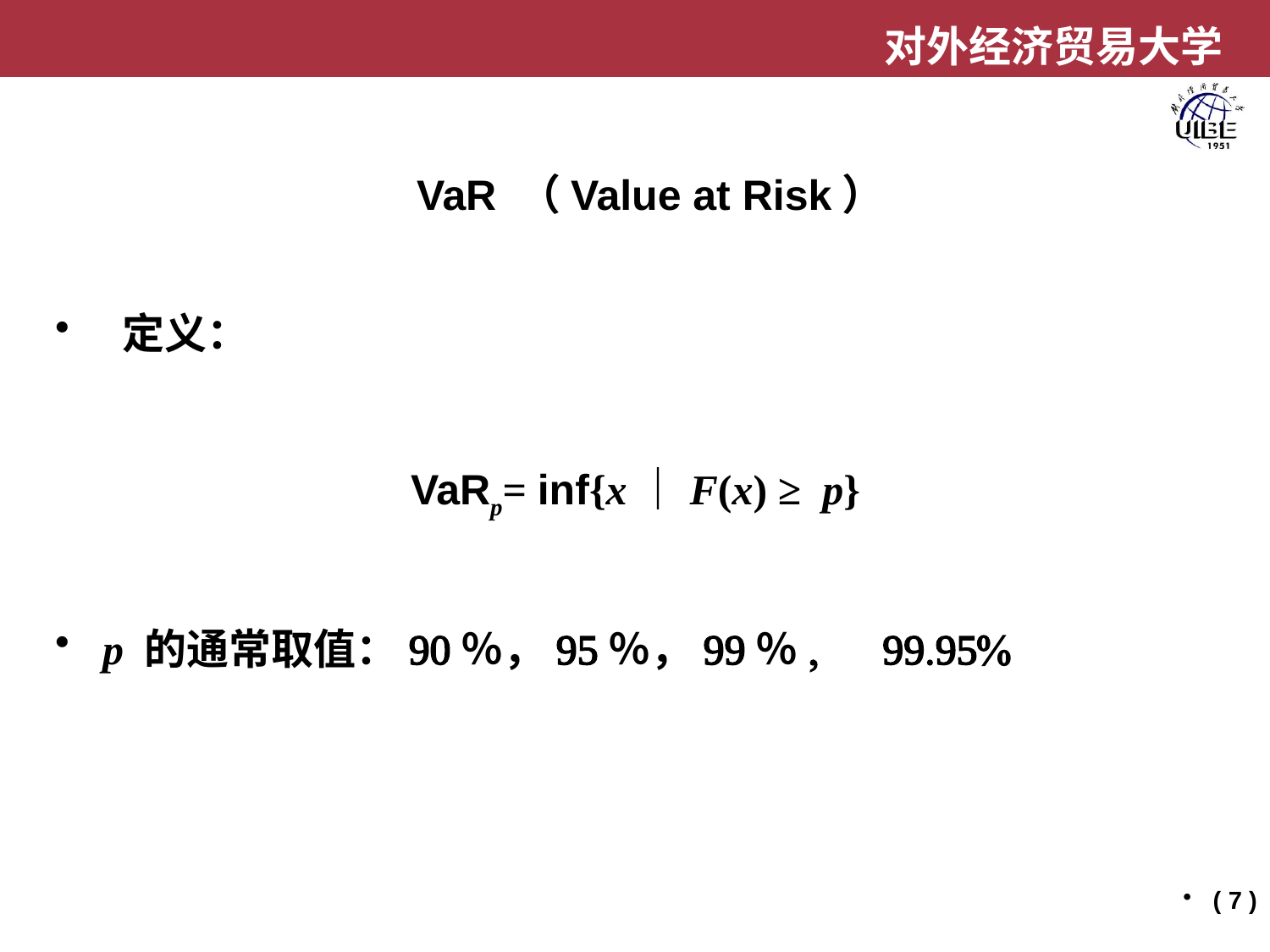

# VaR （Value at Risk）
 定义：

VaRp= inf{x｜F(x) ≥  p}

p 的通常取值：90％，95％，99％,   99.95%
( 7 )